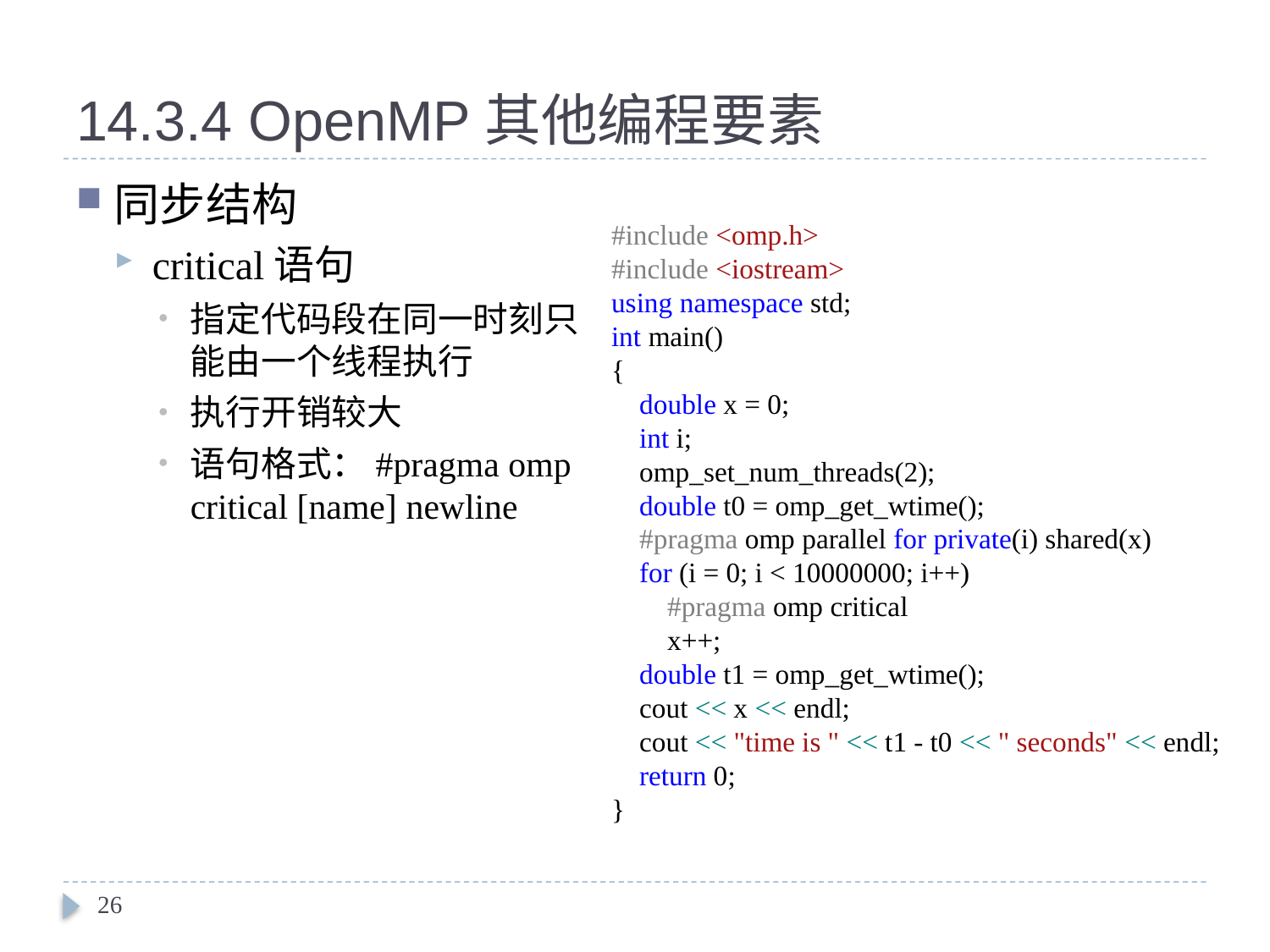

# 14.3.4 OpenMP其他编程要素
同步结构
critical语句
指定代码段在同一时刻只能由一个线程执行
执行开销较大
语句格式：#pragma omp critical [name] newline
#include <omp.h>
#include <iostream>
using namespace std;
int main()
{
    double x = 0;
    int i;
    omp_set_num_threads(2);
    double t0 = omp_get_wtime();
    #pragma omp parallel for private(i) shared(x)
    for (i = 0; i < 10000000; i++)
        #pragma omp critical
        x++;
    double t1 = omp_get_wtime();
    cout << x << endl;
    cout << "time is " << t1 - t0 << " seconds" << endl;
    return 0;
}
26